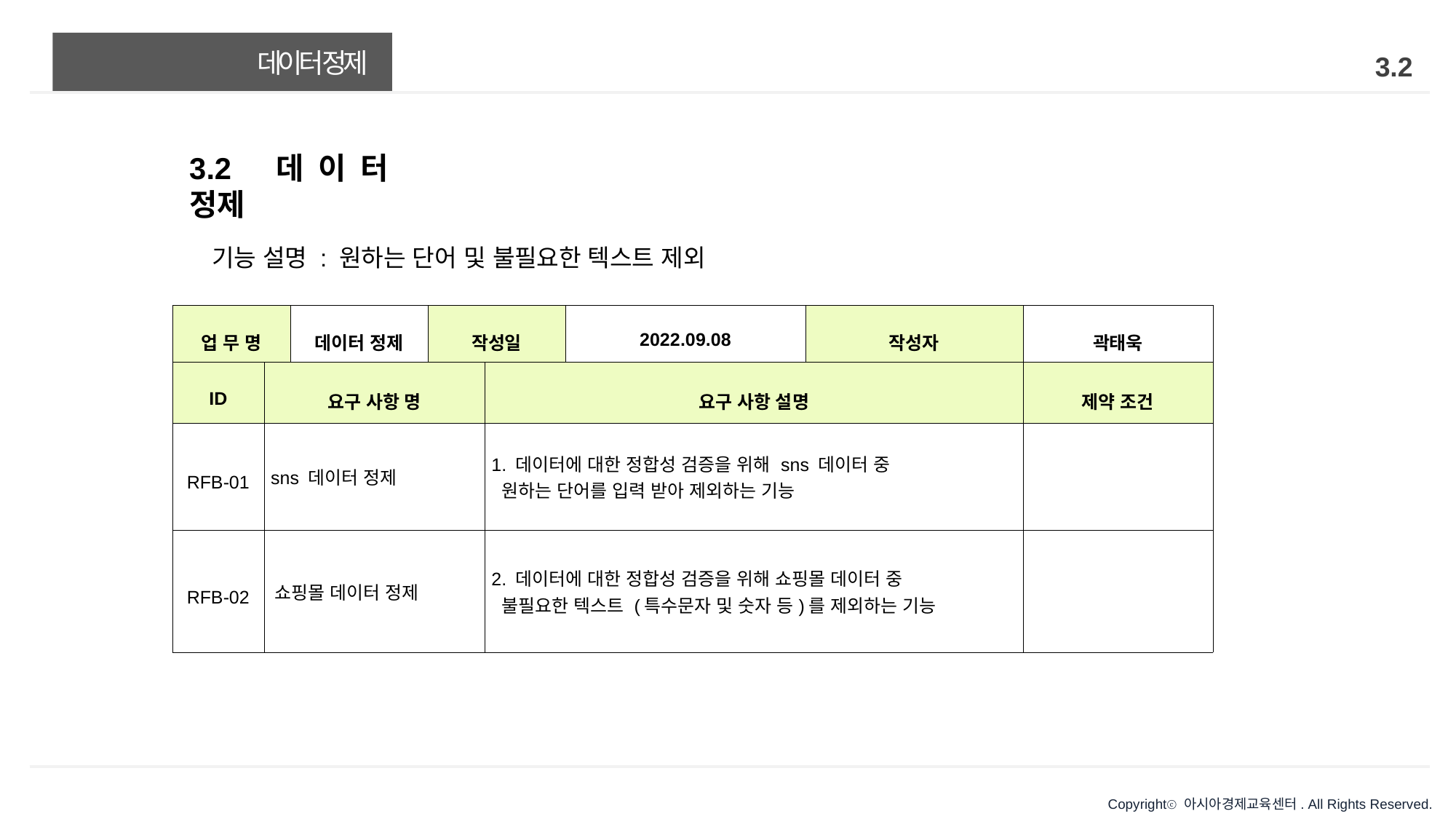

# 데이터 정제
3.2
3.2 데이터 정제

기능 설명 : 원하는 단어 및 불필요한 텍스트 제외

| 업 무 명 |  | 데이터 정제 | 작성일 |  | 2022.09.08 | 작성자 | 곽태욱 |
| --- | --- | --- | --- | --- | --- | --- | --- |
| ID | 요구 사항 명 |  |  | 요구 사항 설명 |  |  | 제약 조건 |
| RFB-01 | sns 데이터 정제 |  |  | 1. 데이터에 대한 정합성 검증을 위해 sns 데이터 중 원하는 단어를 입력 받아 제외하는 기능 |  |  |  |
| RFB-02 | 쇼핑몰 데이터 정제 |  |  | 2. 데이터에 대한 정합성 검증을 위해 쇼핑몰 데이터 중 불필요한 텍스트 (특수문자 및 숫자 등)를 제외하는 기능 |  |  |  |